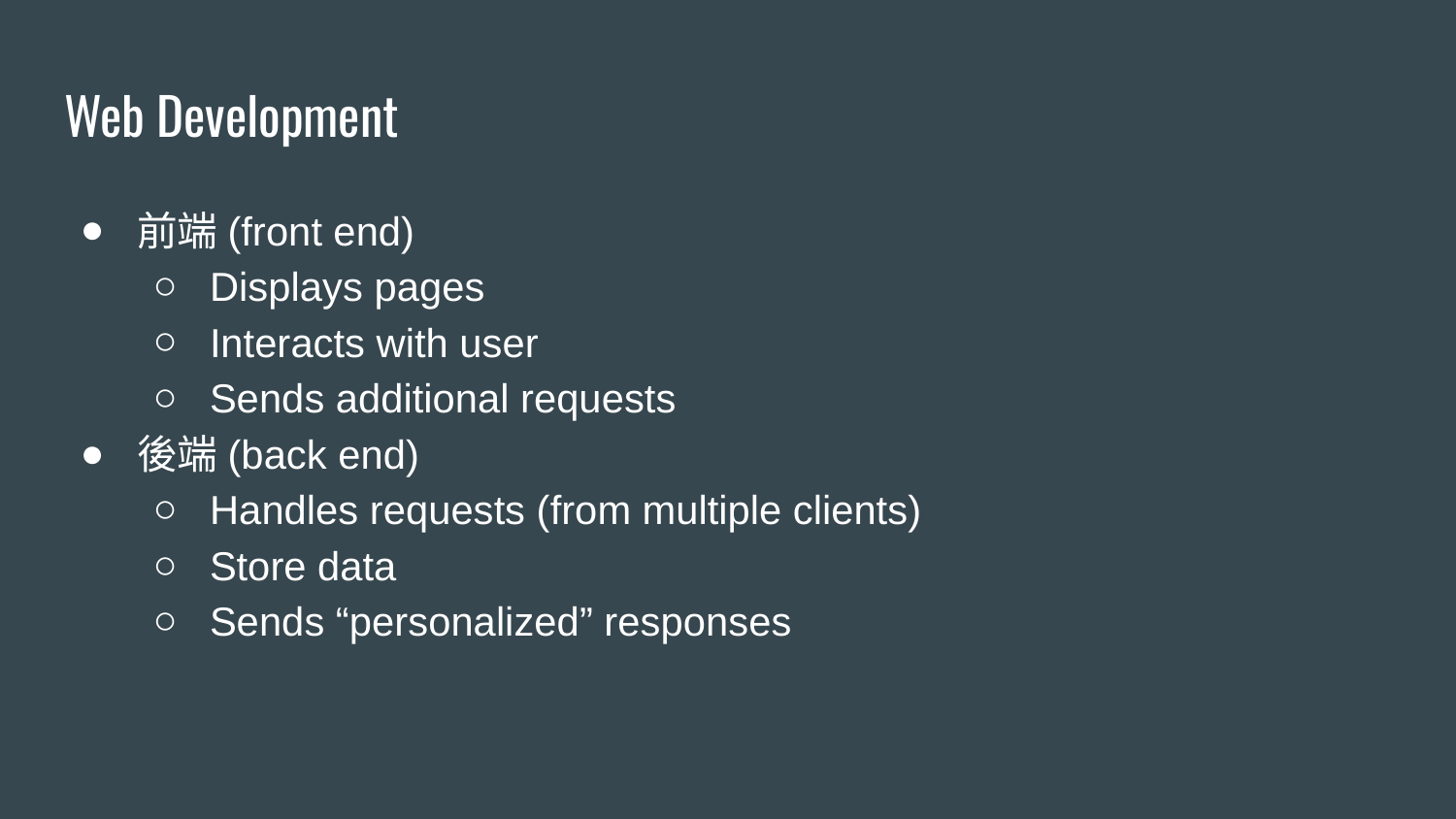

# Web Development
前端(front end)
Displays pages
Interacts with user
Sends additional requests
後端(back end)
Handles requests (from multiple clients)
Store data
Sends “personalized” responses